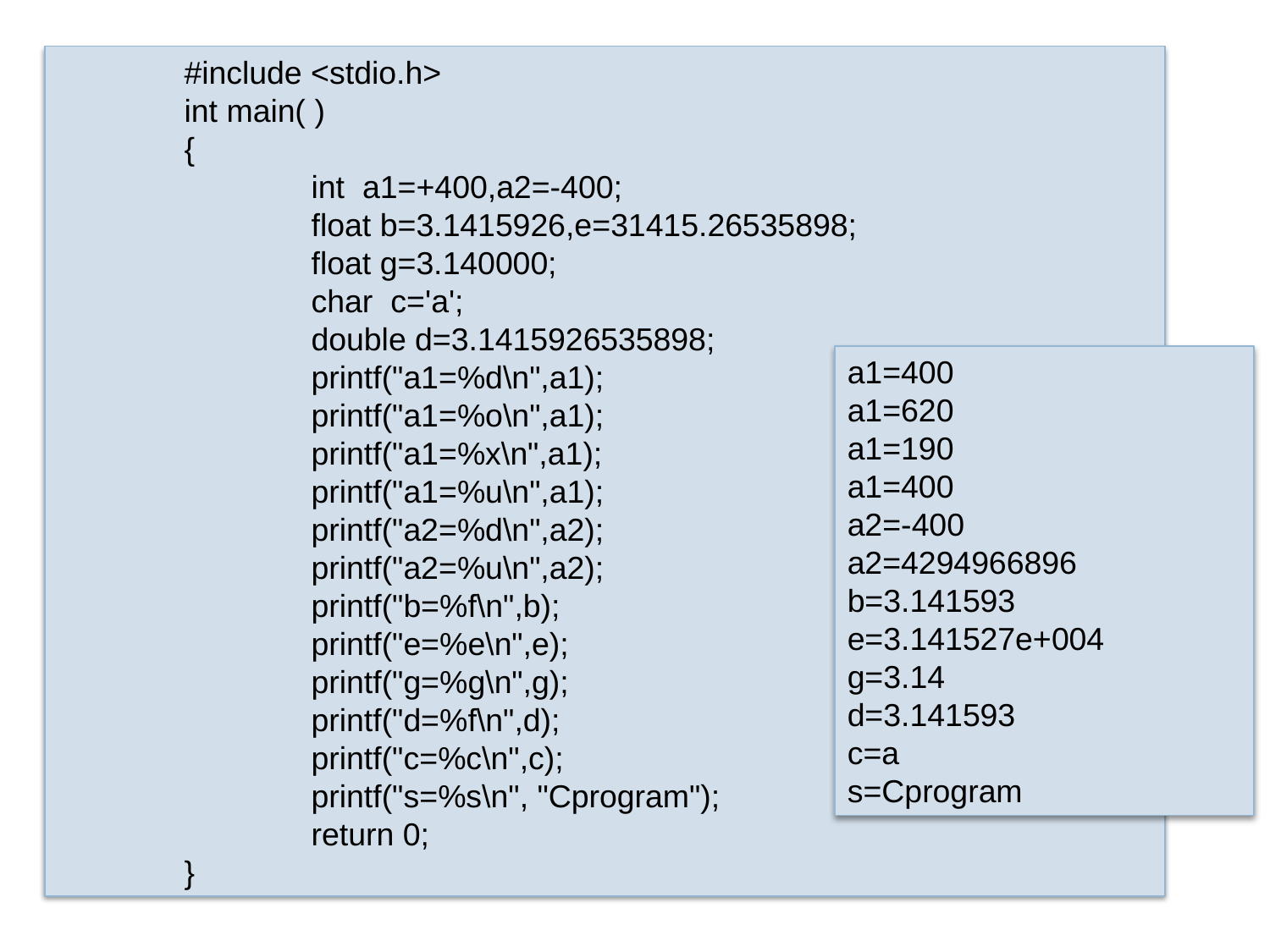

# 标准设备输入输出库
	#include <stdio.h>
	int main( )
	{
		int  a1=+400,a2=-400;
		float b=3.1415926,e=31415.26535898;
		float g=3.140000;
		char  c='a';
		double d=3.1415926535898;
 		printf("a1=%d\n",a1);
		printf("a1=%o\n",a1);
		printf("a1=%x\n",a1);
		printf("a1=%u\n",a1);
		printf("a2=%d\n",a2);
		printf("a2=%u\n",a2);
		printf("b=%f\n",b);
		printf("e=%e\n",e);
		printf("g=%g\n",g);
		printf("d=%f\n",d);
		printf("c=%c\n",c);
		printf("s=%s\n", "Cprogram");
    		return 0;
	}
a1=400
a1=620
a1=190
a1=400
a2=-400
a2=4294966896
b=3.141593
e=3.141527e+004
g=3.14
d=3.141593
c=a
s=Cprogram